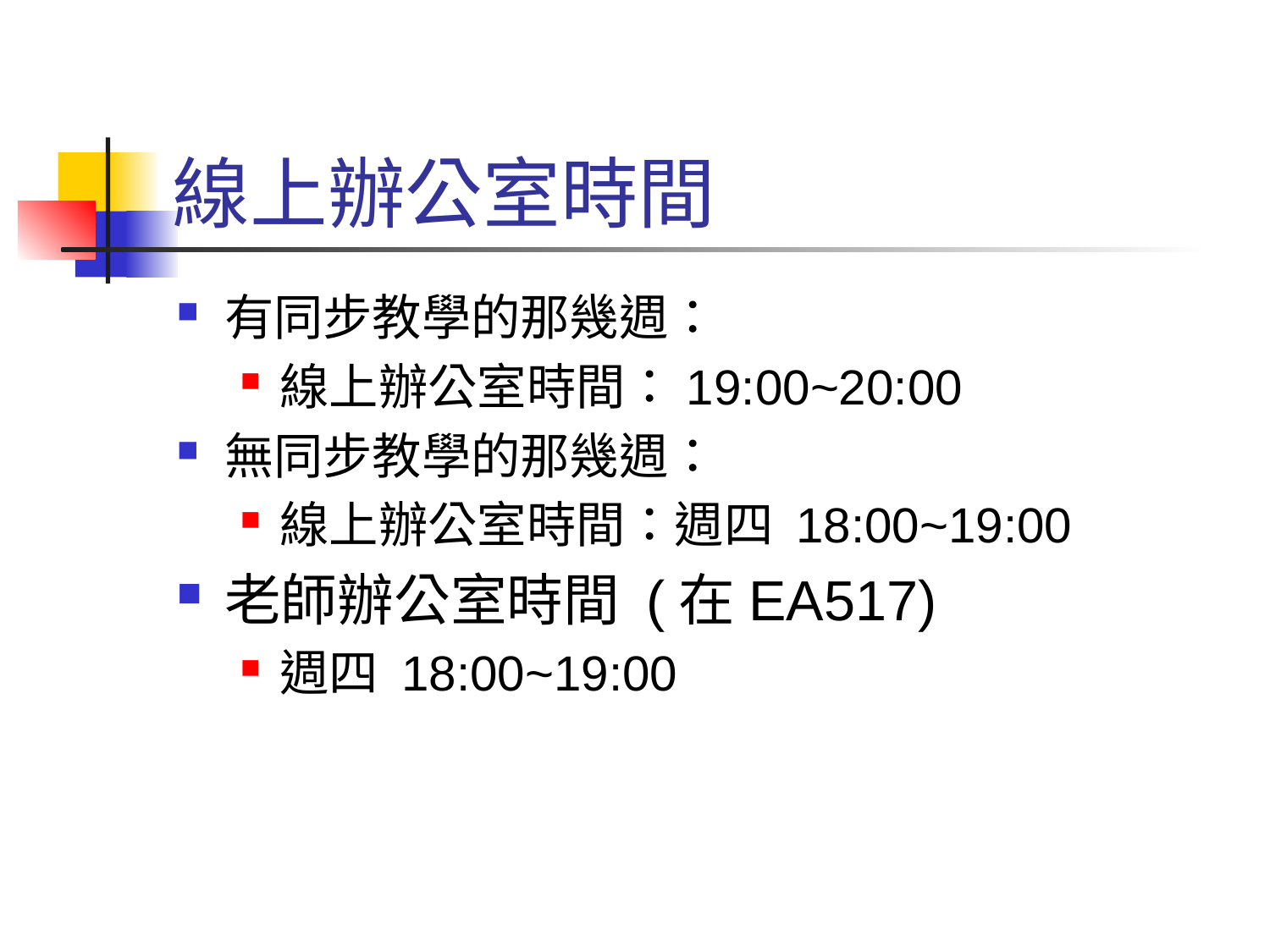

# 線上辦公室時間
有同步教學的那幾週：
線上辦公室時間：19:00~20:00
無同步教學的那幾週：
線上辦公室時間：週四 18:00~19:00
老師辦公室時間 (在EA517)
週四 18:00~19:00